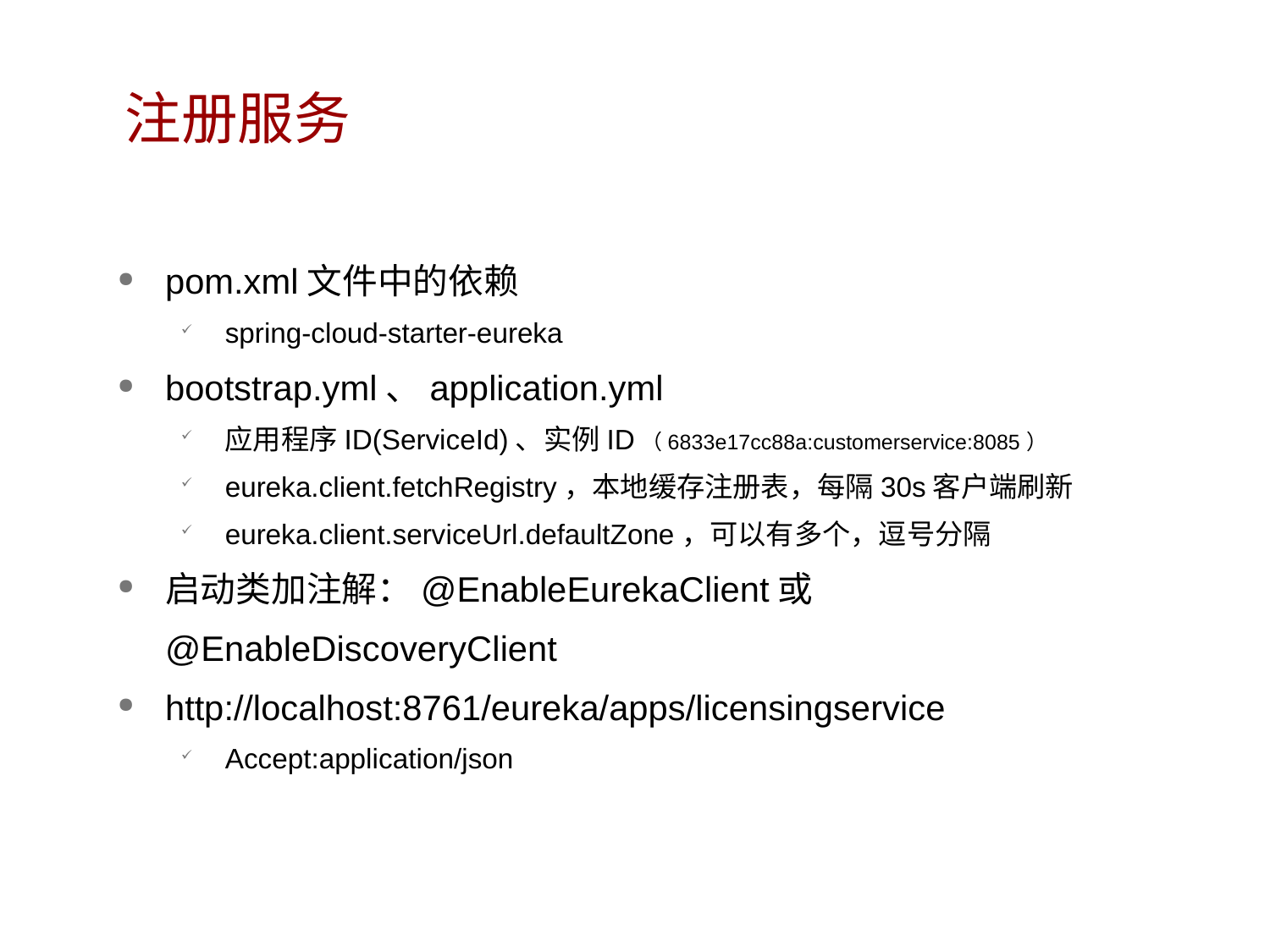

# 注册服务
pom.xml文件中的依赖
spring-cloud-starter-eureka
bootstrap.yml、application.yml
应用程序ID(ServiceId)、实例ID（6833e17cc88a:customerservice:8085）
eureka.client.fetchRegistry，本地缓存注册表，每隔30s客户端刷新
eureka.client.serviceUrl.defaultZone，可以有多个，逗号分隔
启动类加注解：@EnableEurekaClient或@EnableDiscoveryClient
http://localhost:8761/eureka/apps/licensingservice
Accept:application/json